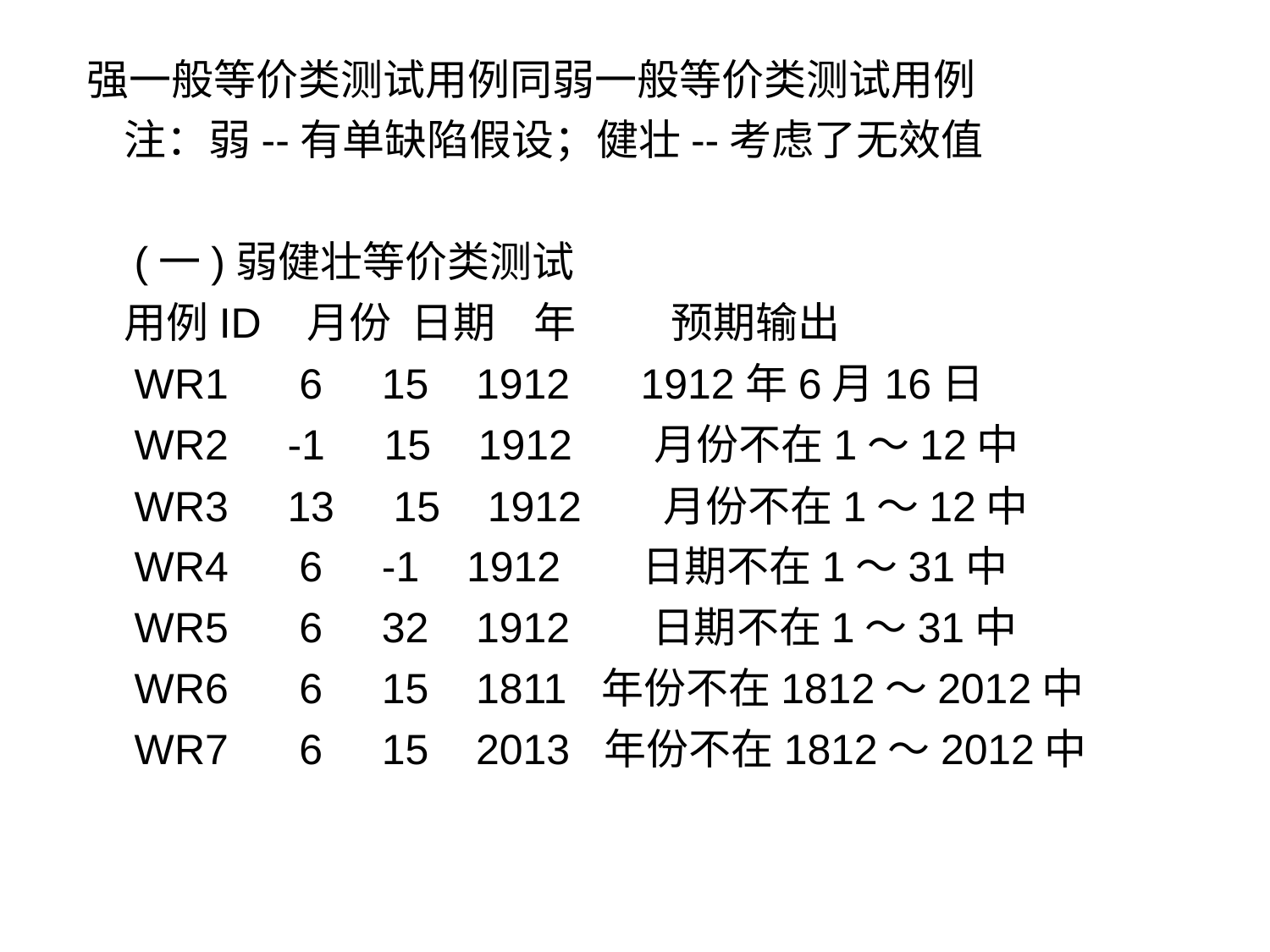

强一般等价类测试用例同弱一般等价类测试用例
  注：弱--有单缺陷假设；健壮--考虑了无效值
 
  (一)弱健壮等价类测试
  用例ID   月份  日期    年          预期输出
  WR1      6     15    1912      1912年6月16日
  WR2     -1     15    1912      月份不在1～12中
  WR3     13     15    1912      月份不在1～12中
  WR4      6     -1    1912      日期不在1～31中
  WR5      6     32    1912      日期不在1～31中
  WR6      6     15    1811  年份不在1812～2012中
  WR7      6     15    2013  年份不在1812～2012中